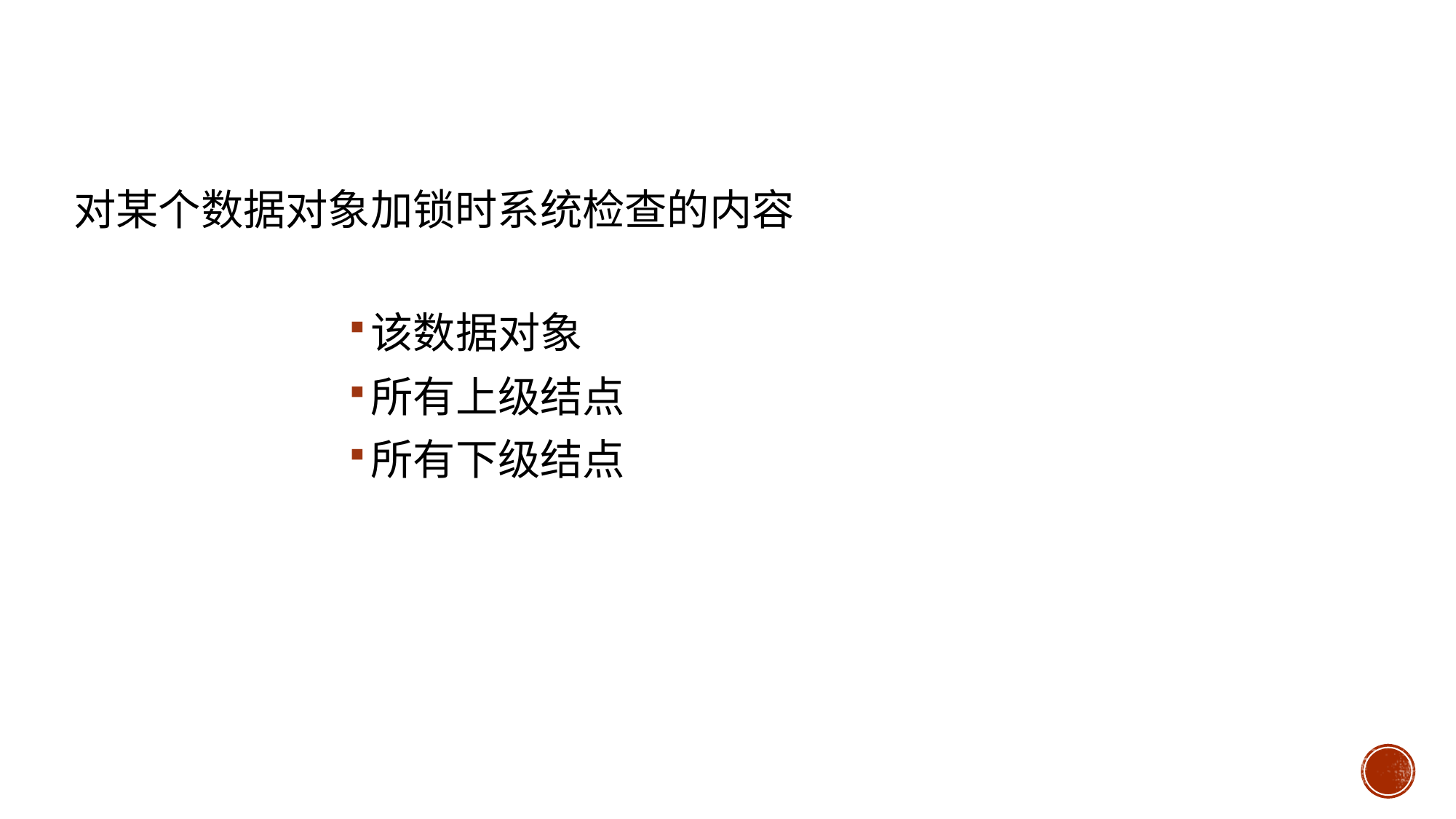

# 对某个数据对象加锁时系统检查的内容
该数据对象
所有上级结点
所有下级结点